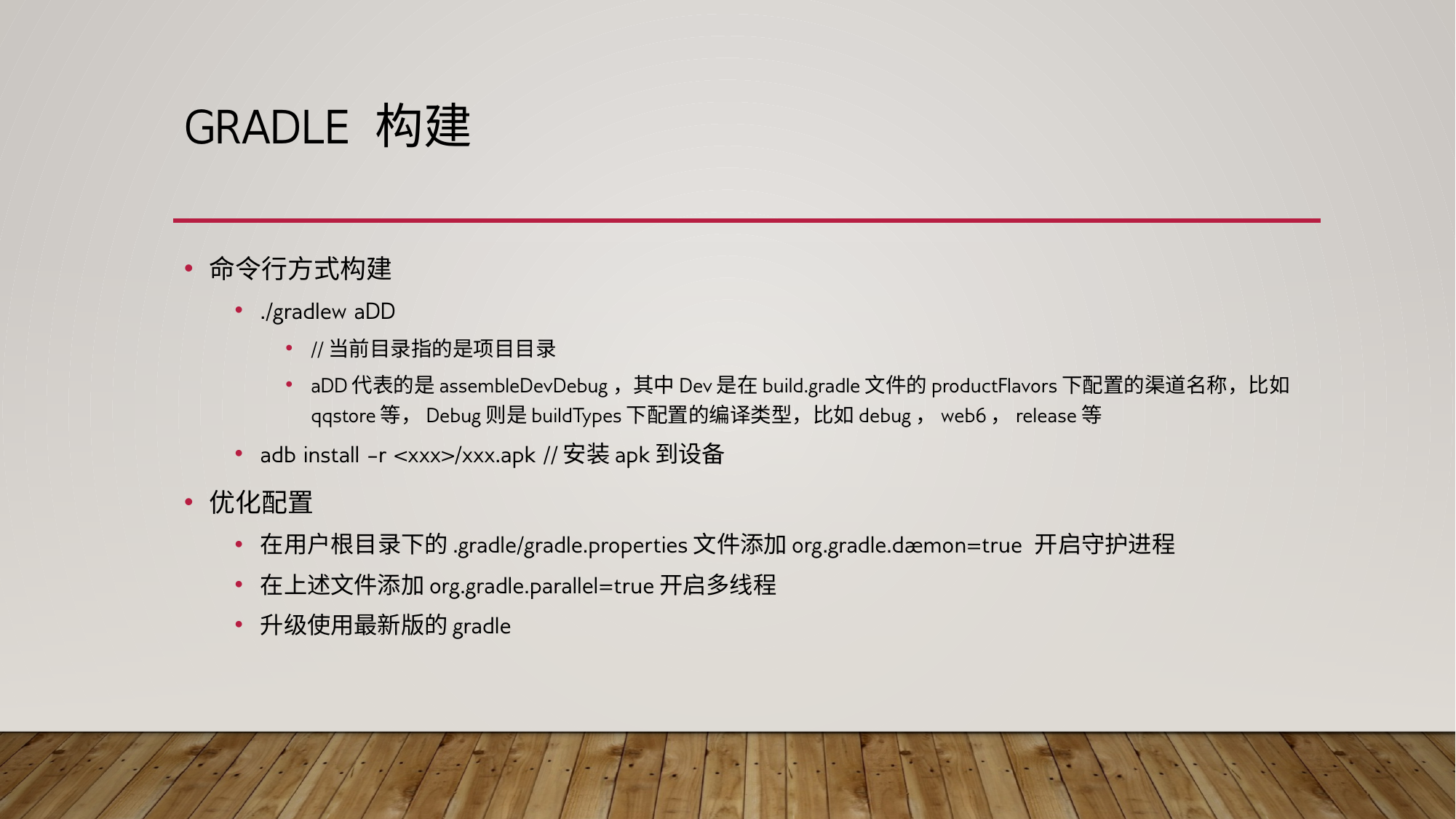

# gradle 构建
命令行方式构建
./gradlew aDD
//当前目录指的是项目目录
aDD代表的是assembleDevDebug，其中Dev是在build.gradle文件的productFlavors下配置的渠道名称，比如qqstore等，Debug则是buildTypes下配置的编译类型，比如debug，web6，release等
adb install –r <xxx>/xxx.apk //安装apk到设备
优化配置
在用户根目录下的.gradle/gradle.properties文件添加org.gradle.daemon=true 开启守护进程
在上述文件添加org.gradle.parallel=true开启多线程
升级使用最新版的gradle